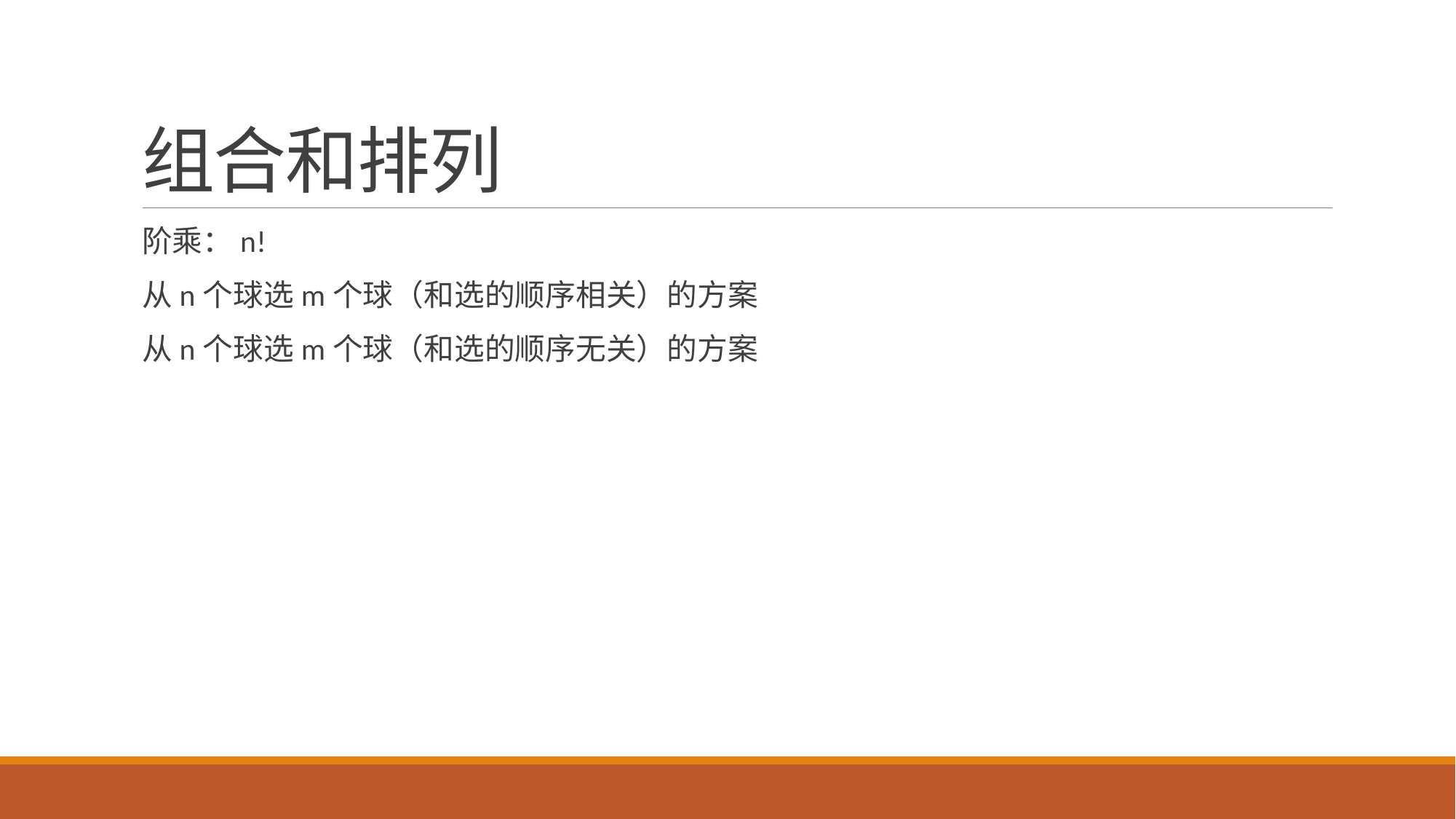

# 组合和排列
阶乘：n!
从n个球选m个球（和选的顺序相关）的方案
从n个球选m个球（和选的顺序无关）的方案